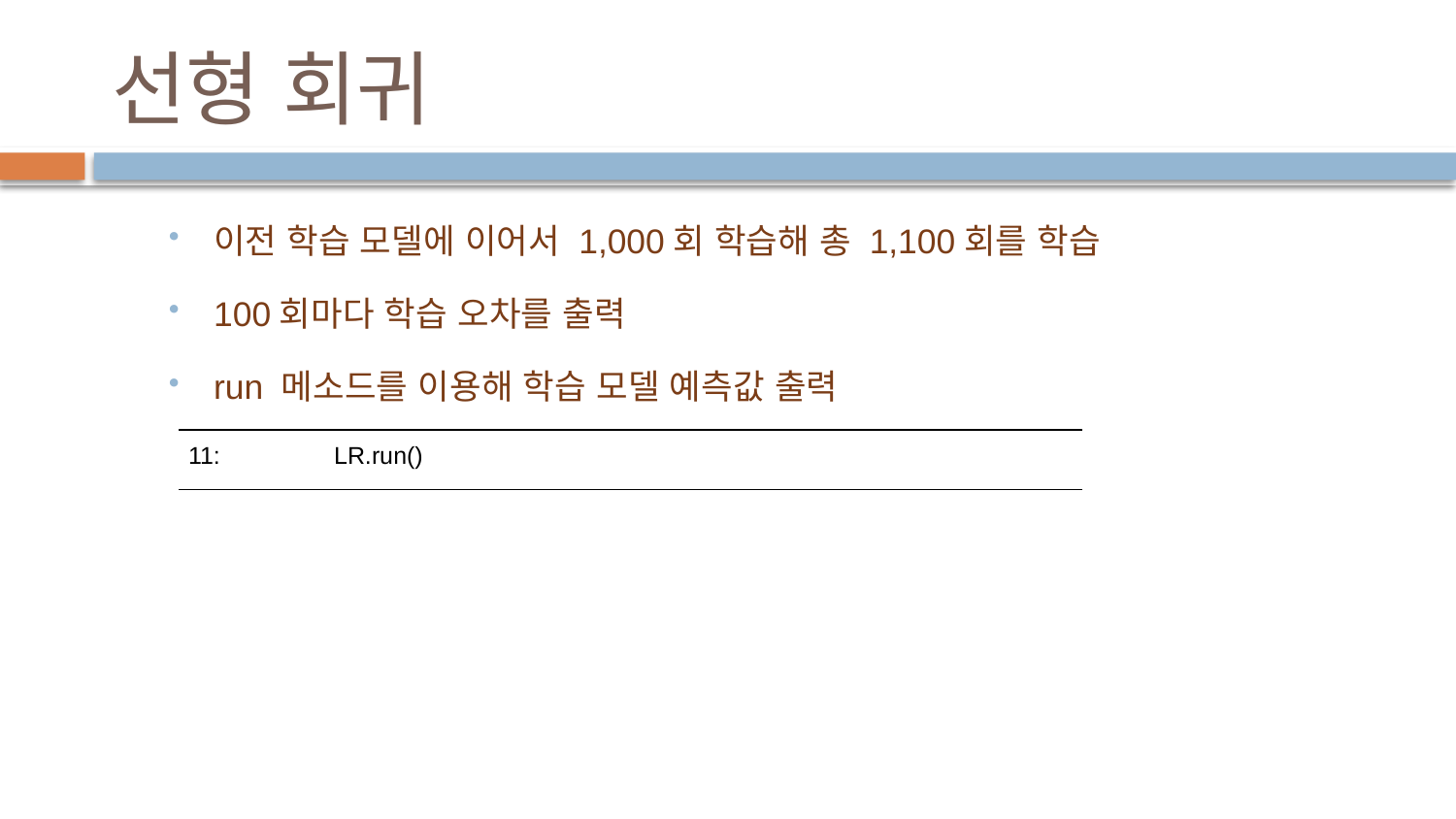

# 선형 회귀
이전 학습 모델에 이어서 1,000회 학습해 총 1,100회를 학습
100회마다 학습 오차를 출력
run 메소드를 이용해 학습 모델 예측값 출력

| 11: LR.run() |
| --- |